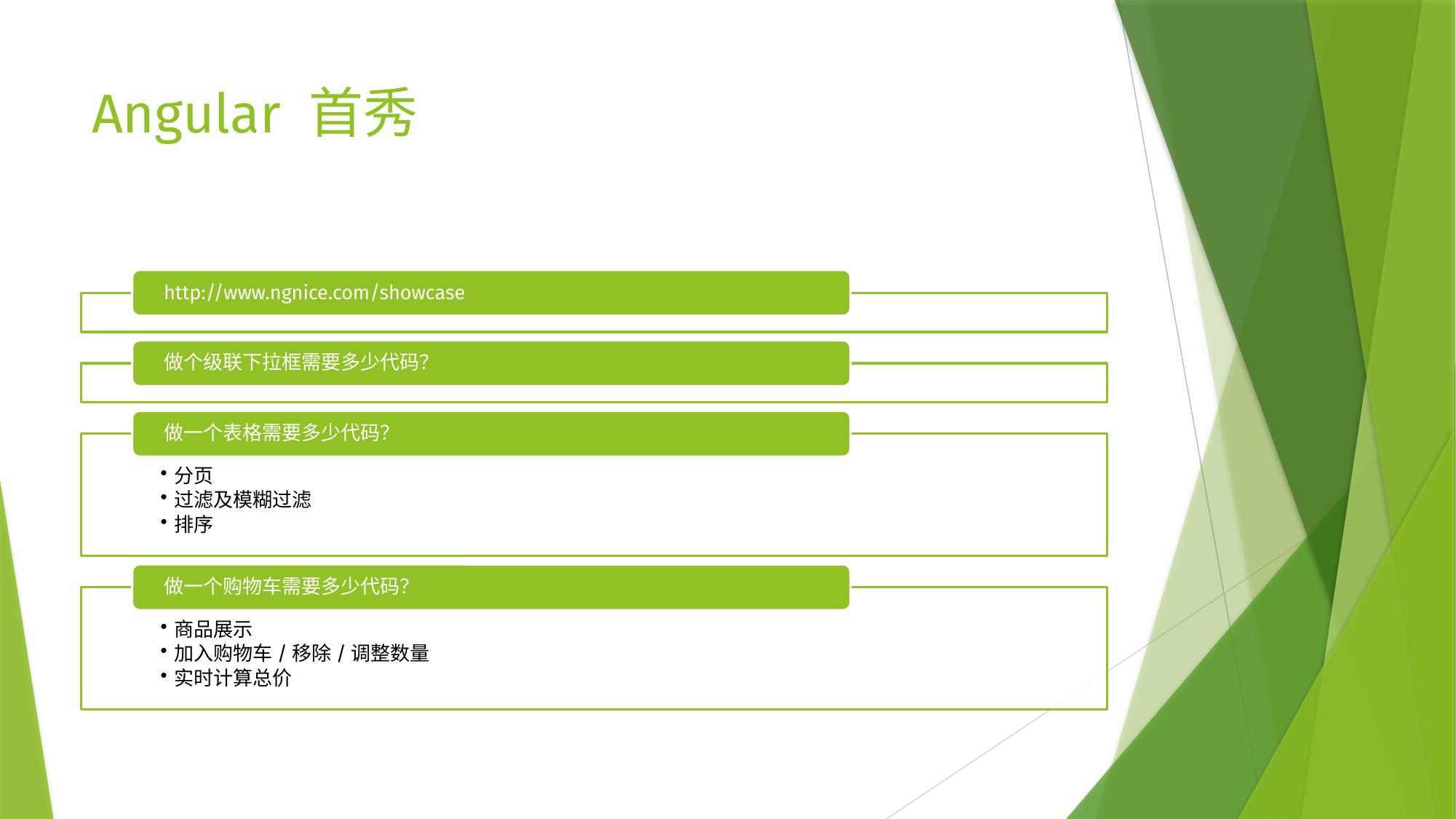

# Angular 首秀
http://www.ngnice.com/showcase
做个级联下拉框需要多少代码？
分页
过滤及模糊过滤
排序
做一个表格需要多少代码？
商品展示
加入购物车/移除/调整数量
实时计算总价
做一个购物车需要多少代码？